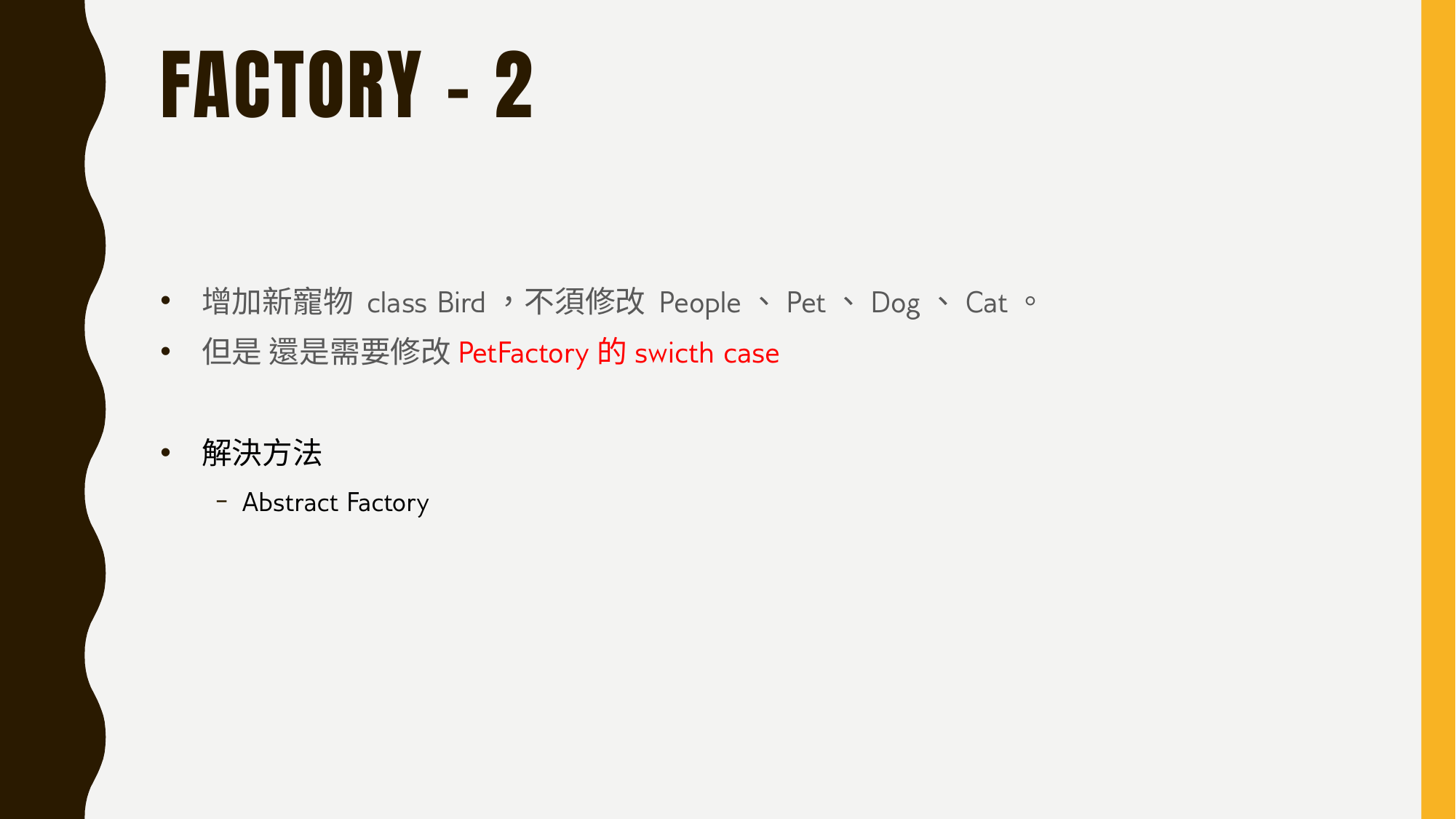

# Factory - 2
 增加新寵物 class Bird，不須修改 People、Pet、Dog、Cat。
 但是 還是需要修改PetFactory的swicth case

 解決方法
Abstract Factory